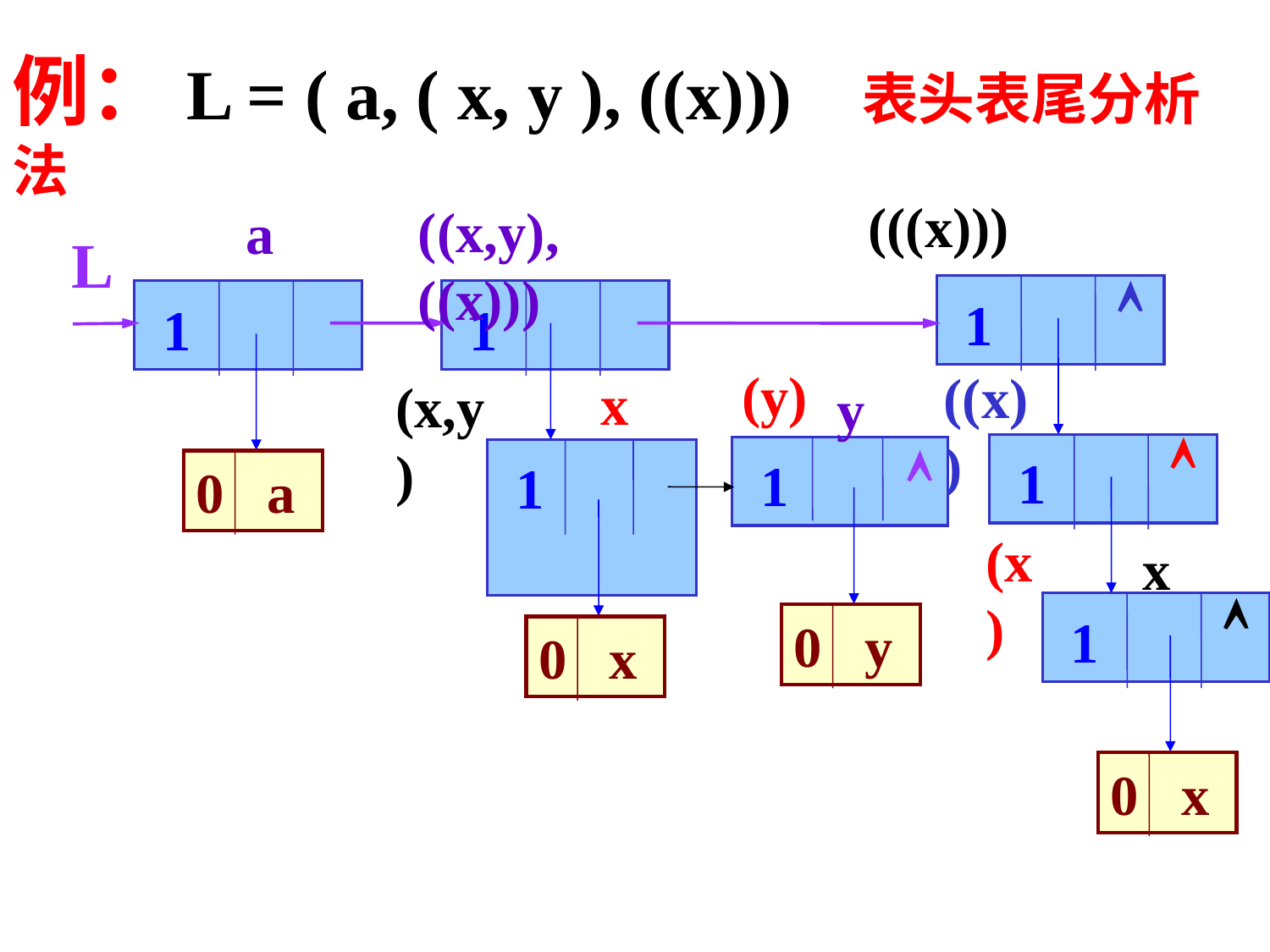

例：L = ( a, ( x, y ), ((x)))   表头表尾分析法
(((x)))
 1

((x,y),((x)))
a

0   a
L
∧

 1

((x))
 1

 1

 1

(x,y)
(y)
 1

∧

 1

(x)
x

0   x
y
∧

0   y
x
∧

0   x